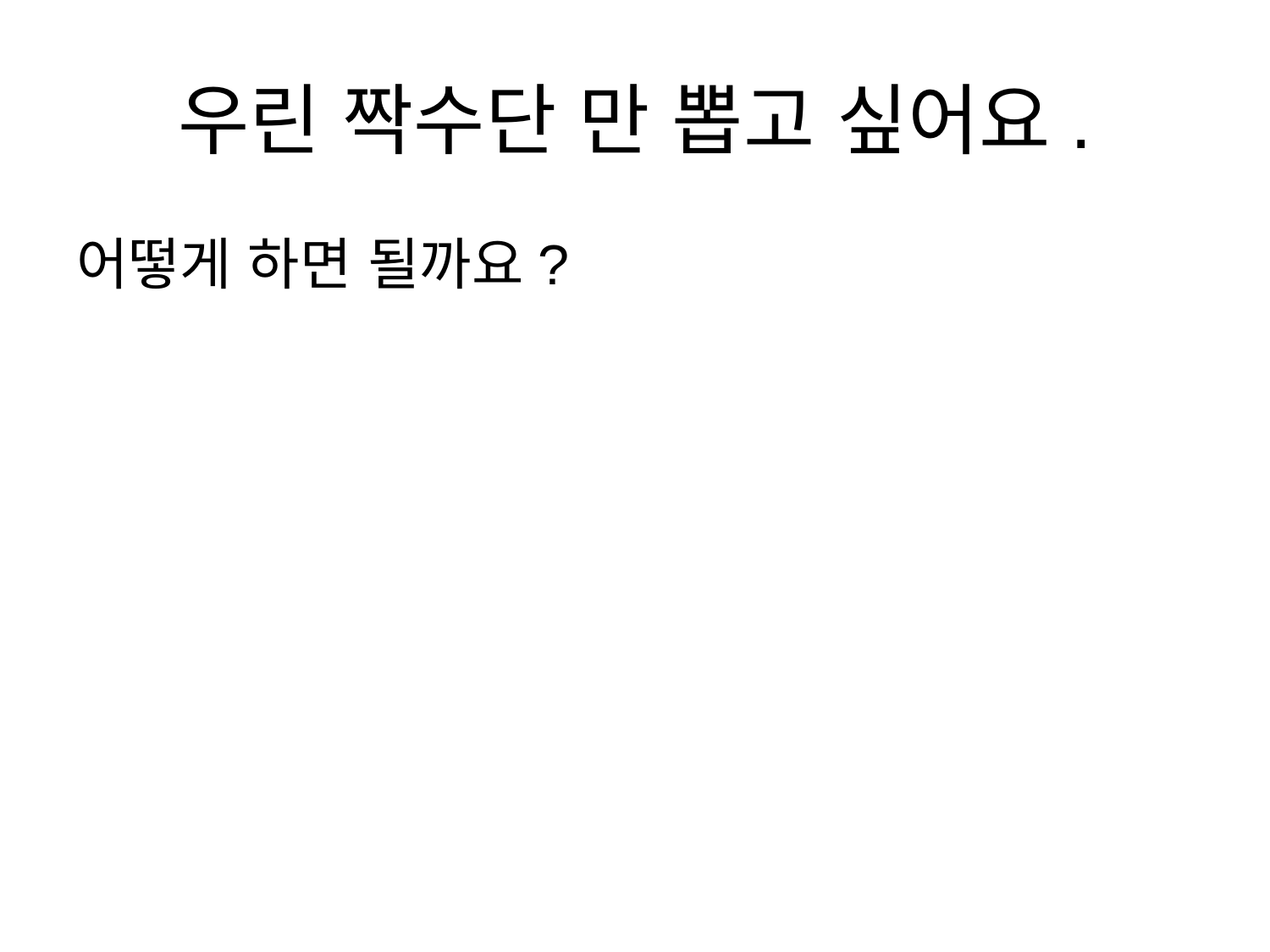

# 우린 짝수단 만 뽑고 싶어요.
어떻게 하면 될까요?